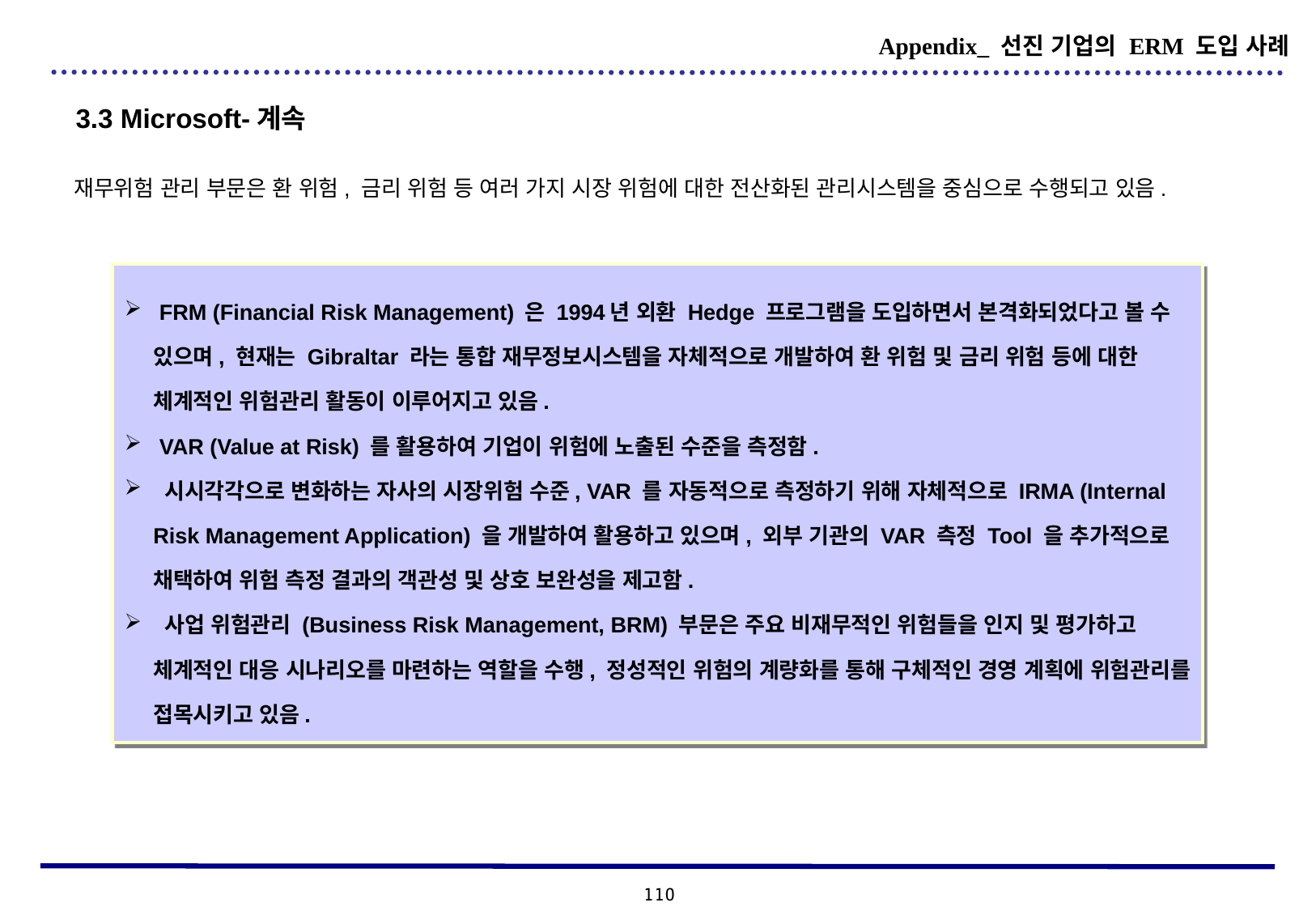

Appendix_ 선진 기업의 ERM 도입 사례
3.3 Microsoft-계속
재무위험 관리 부문은 환 위험, 금리 위험 등 여러 가지 시장 위험에 대한 전산화된 관리시스템을 중심으로 수행되고 있음.
 FRM (Financial Risk Management) 은 1994년 외환 Hedge 프로그램을 도입하면서 본격화되었다고 볼 수 있으며, 현재는 Gibraltar 라는 통합 재무정보시스템을 자체적으로 개발하여 환 위험 및 금리 위험 등에 대한 체계적인 위험관리 활동이 이루어지고 있음.
 VAR (Value at Risk) 를 활용하여 기업이 위험에 노출된 수준을 측정함.
 시시각각으로 변화하는 자사의 시장위험 수준, VAR 를 자동적으로 측정하기 위해 자체적으로 IRMA (Internal Risk Management Application) 을 개발하여 활용하고 있으며, 외부 기관의 VAR 측정 Tool 을 추가적으로 채택하여 위험 측정 결과의 객관성 및 상호 보완성을 제고함.
 사업 위험관리 (Business Risk Management, BRM) 부문은 주요 비재무적인 위험들을 인지 및 평가하고 체계적인 대응 시나리오를 마련하는 역할을 수행, 정성적인 위험의 계량화를 통해 구체적인 경영 계획에 위험관리를 접목시키고 있음.